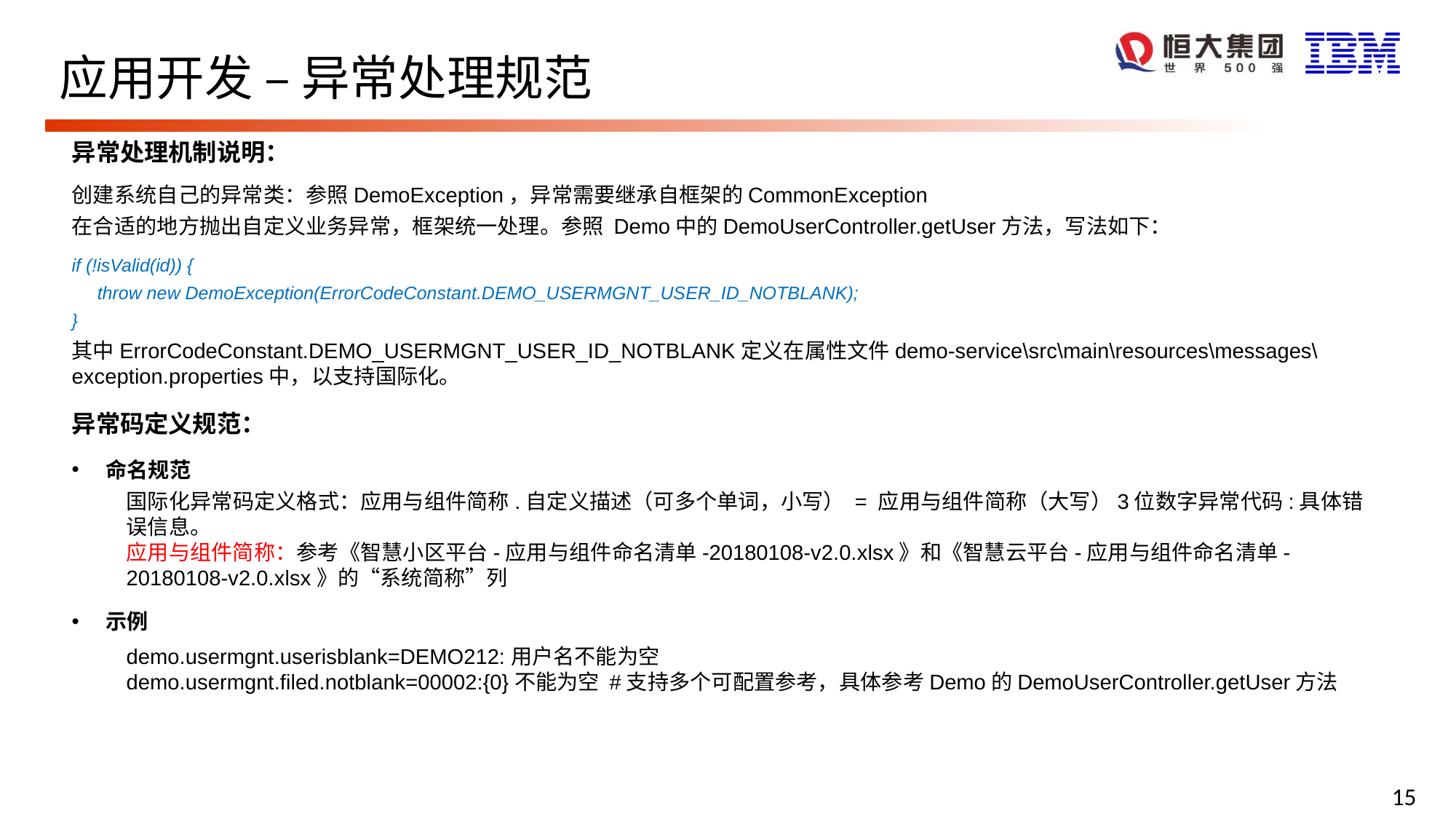

# 应用开发 – 异常处理规范
异常处理机制说明：
创建系统自己的异常类：参照DemoException，异常需要继承自框架的CommonException
在合适的地方抛出自定义业务异常，框架统一处理。参照 Demo中的DemoUserController.getUser方法，写法如下：
if (!isValid(id)) {
     throw new DemoException(ErrorCodeConstant.DEMO_USERMGNT_USER_ID_NOTBLANK);
}
其中ErrorCodeConstant.DEMO_USERMGNT_USER_ID_NOTBLANK定义在属性文件demo-service\src\main\resources\messages\exception.properties中，以支持国际化。
异常码定义规范：
命名规范
国际化异常码定义格式：应用与组件简称.自定义描述（可多个单词，小写） = 应用与组件简称（大写）3位数字异常代码:具体错误信息。
应用与组件简称：参考《智慧小区平台-应用与组件命名清单-20180108-v2.0.xlsx》和《智慧云平台-应用与组件命名清单-20180108-v2.0.xlsx》的“系统简称”列
示例
demo.usermgnt.userisblank=DEMO212:用户名不能为空
demo.usermgnt.filed.notblank=00002:{0}不能为空 #支持多个可配置参考，具体参考Demo的DemoUserController.getUser方法